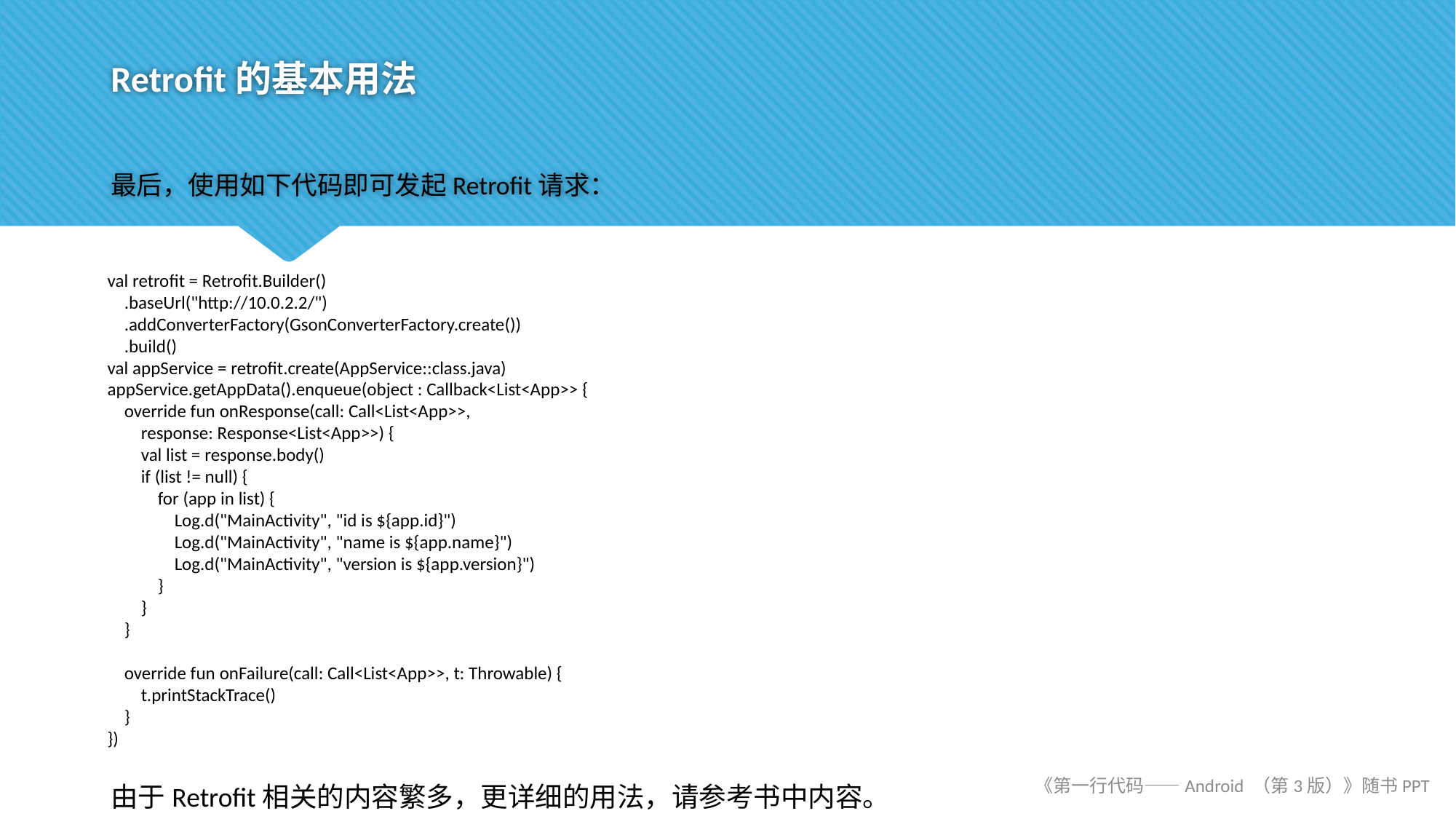

# Retrofit的基本用法
最后，使用如下代码即可发起Retrofit请求：
            val retrofit = Retrofit.Builder()
                .baseUrl("http://10.0.2.2/")
                .addConverterFactory(GsonConverterFactory.create())
                .build()
            val appService = retrofit.create(AppService::class.java)
            appService.getAppData().enqueue(object : Callback<List<App>> {
                override fun onResponse(call: Call<List<App>>,
                    response: Response<List<App>>) {
                    val list = response.body()
                    if (list != null) {
                        for (app in list) {
                            Log.d("MainActivity", "id is ${app.id}")
                            Log.d("MainActivity", "name is ${app.name}")
                            Log.d("MainActivity", "version is ${app.version}")
                        }
                    }
                }

                override fun onFailure(call: Call<List<App>>, t: Throwable) {
                    t.printStackTrace()
                }
            })
由于Retrofit相关的内容繁多，更详细的用法，请参考书中内容。